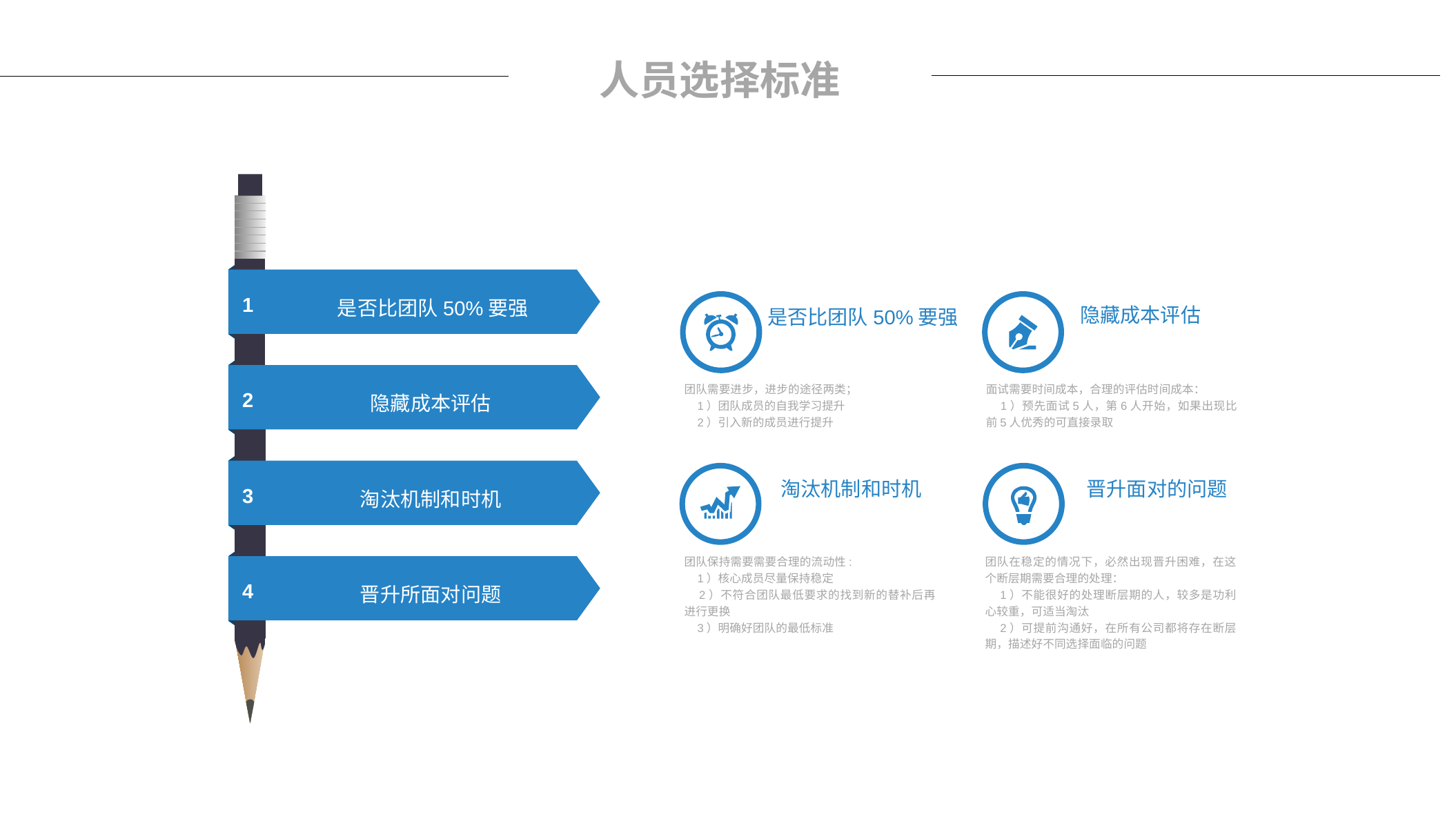

人员选择标准

1
是否比团队50%要强

2
隐藏成本评估

3
淘汰机制和时机

4
晋升所面对问题

隐藏成本评估
是否比团队50%要强

团队需要进步，进步的途径两类；
    1）团队成员的自我学习提升
    2）引入新的成员进行提升
面试需要时间成本，合理的评估时间成本：
    1）预先面试5人，第6人开始，如果出现比前5人优秀的可直接录取

淘汰机制和时机
晋升面对的问题

团队保持需要需要合理的流动性:
    1）核心成员尽量保持稳定
    2）不符合团队最低要求的找到新的替补后再进行更换
    3）明确好团队的最低标准
团队在稳定的情况下，必然出现晋升困难，在这个断层期需要合理的处理：
    1）不能很好的处理断层期的人，较多是功利心较重，可适当淘汰
    2）可提前沟通好，在所有公司都将存在断层期，描述好不同选择面临的问题